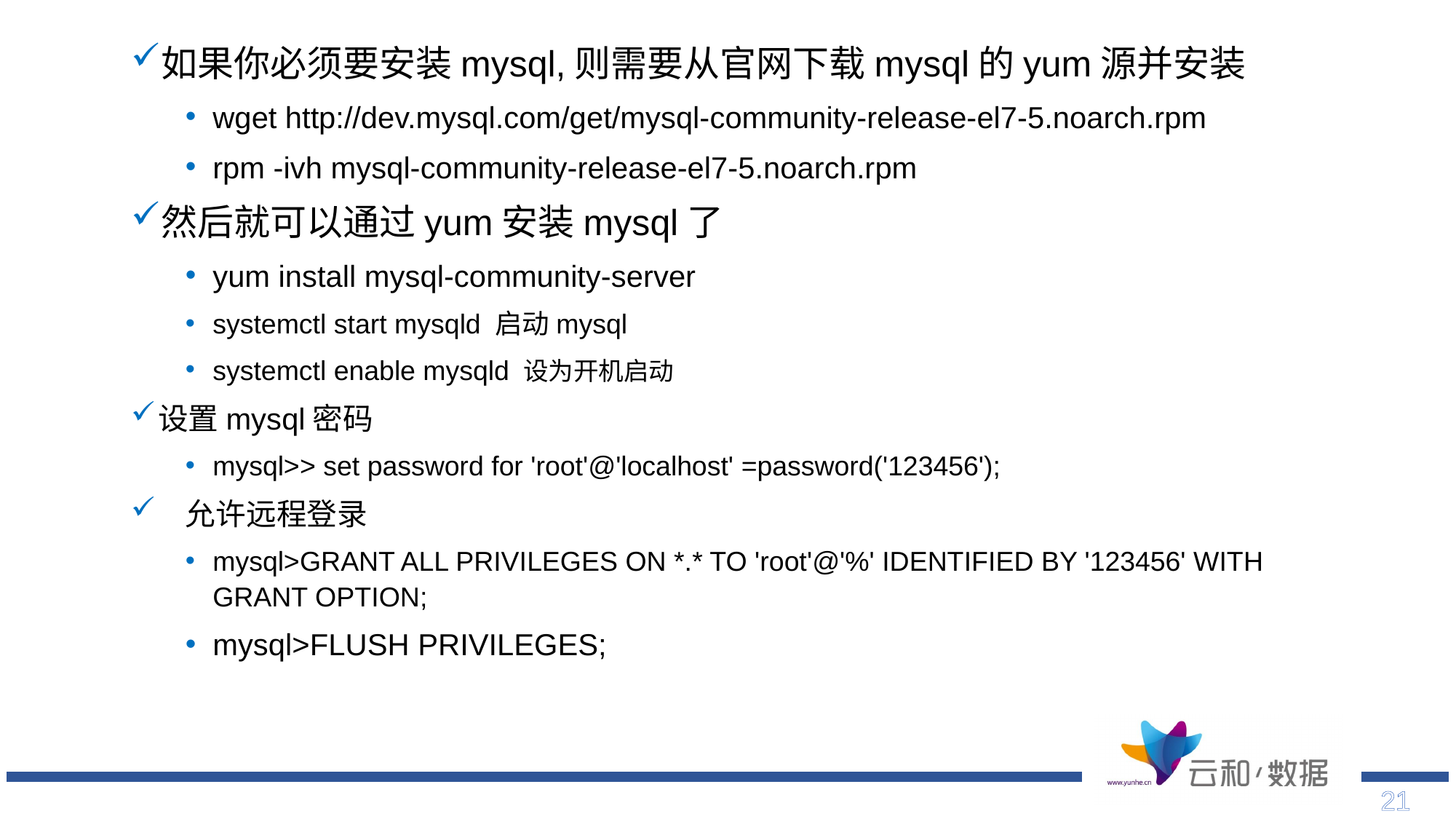

如果你必须要安装mysql,则需要从官网下载mysql的yum源并安装
wget http://dev.mysql.com/get/mysql-community-release-el7-5.noarch.rpm
rpm -ivh mysql-community-release-el7-5.noarch.rpm
然后就可以通过yum安装mysql了
yum install mysql-community-server
systemctl start mysqld 启动mysql
systemctl enable mysqld 设为开机启动
设置mysql密码
mysql>> set password for 'root'@'localhost' =password('123456');
允许远程登录
mysql>GRANT ALL PRIVILEGES ON *.* TO 'root'@'%' IDENTIFIED BY '123456' WITH GRANT OPTION;
mysql>FLUSH PRIVILEGES;